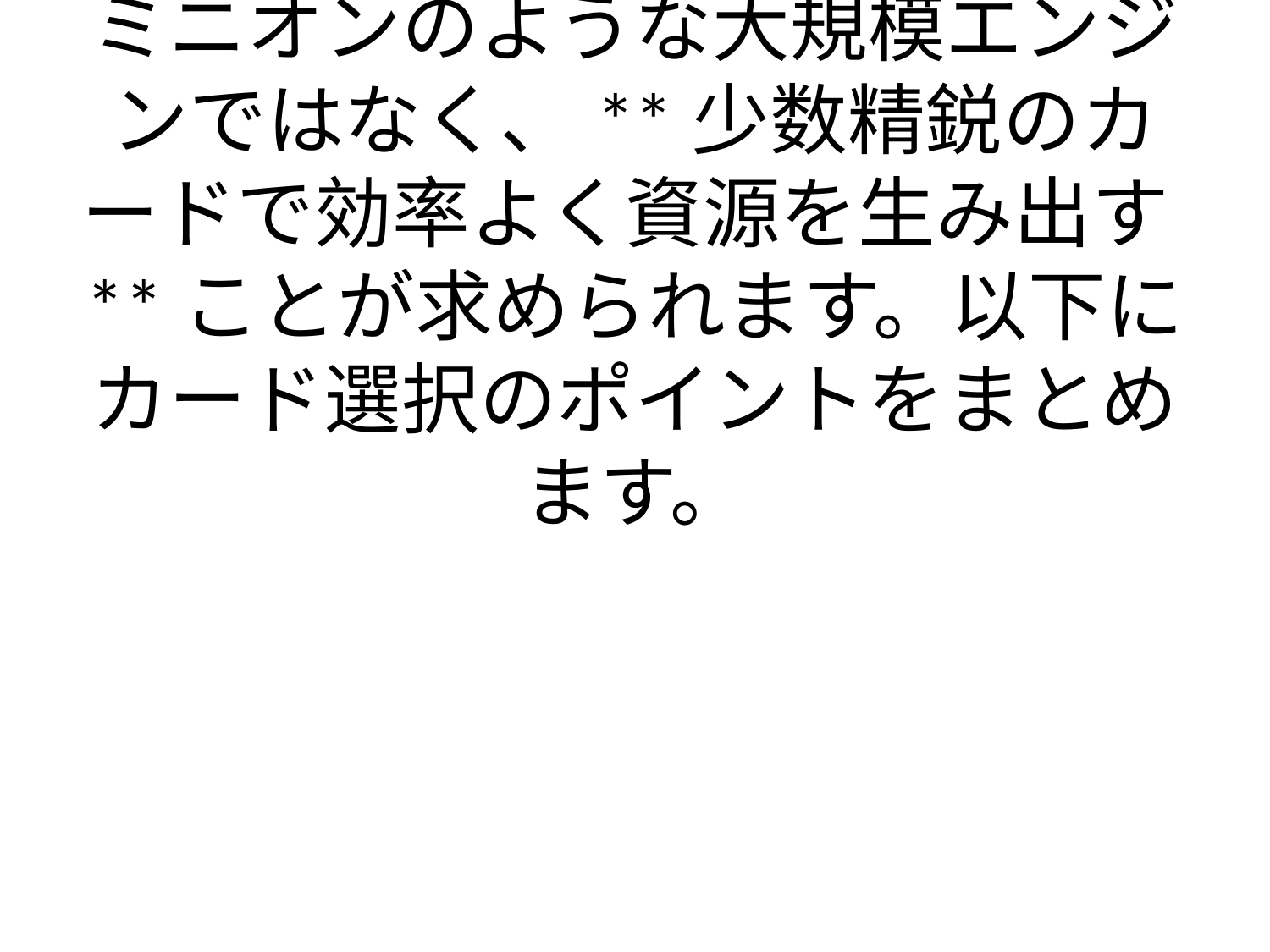

# **カード購入の判断**はアルナックにおける重要な戦略要素です。デッキ構築といってもドミニオンのような大規模エンジンではなく、**少数精鋭のカードで効率よく資源を生み出す**ことが求められます。以下にカード選択のポイントをまとめます。